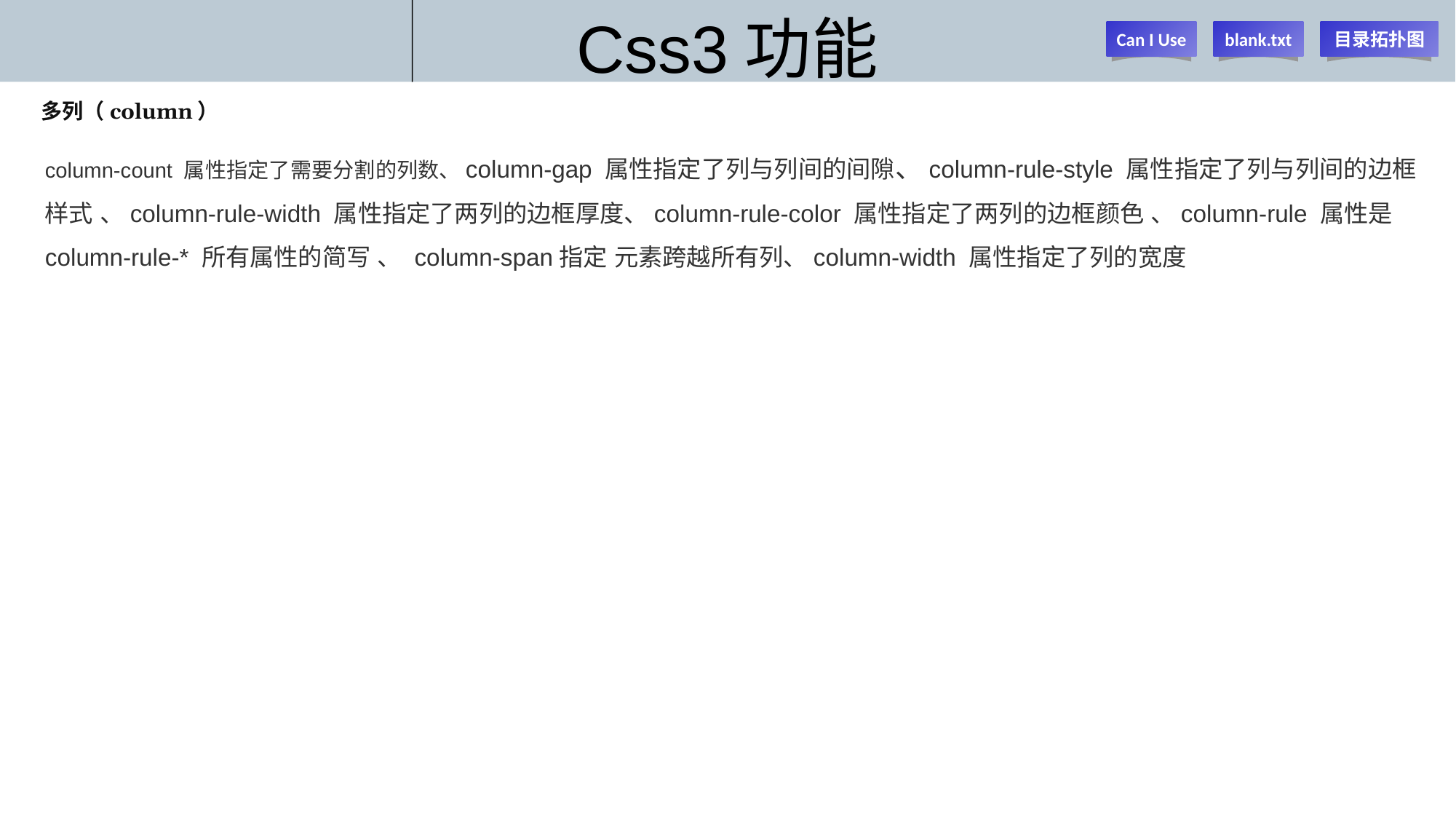

# Css3功能
Can I Use

blank.txt

目录拓扑图

多列（column）
column-count 属性指定了需要分割的列数、column-gap 属性指定了列与列间的间隙、column-rule-style 属性指定了列与列间的边框样式 、column-rule-width 属性指定了两列的边框厚度、column-rule-color 属性指定了两列的边框颜色 、column-rule 属性是 column-rule-* 所有属性的简写 、 column-span指定 元素跨越所有列、column-width 属性指定了列的宽度